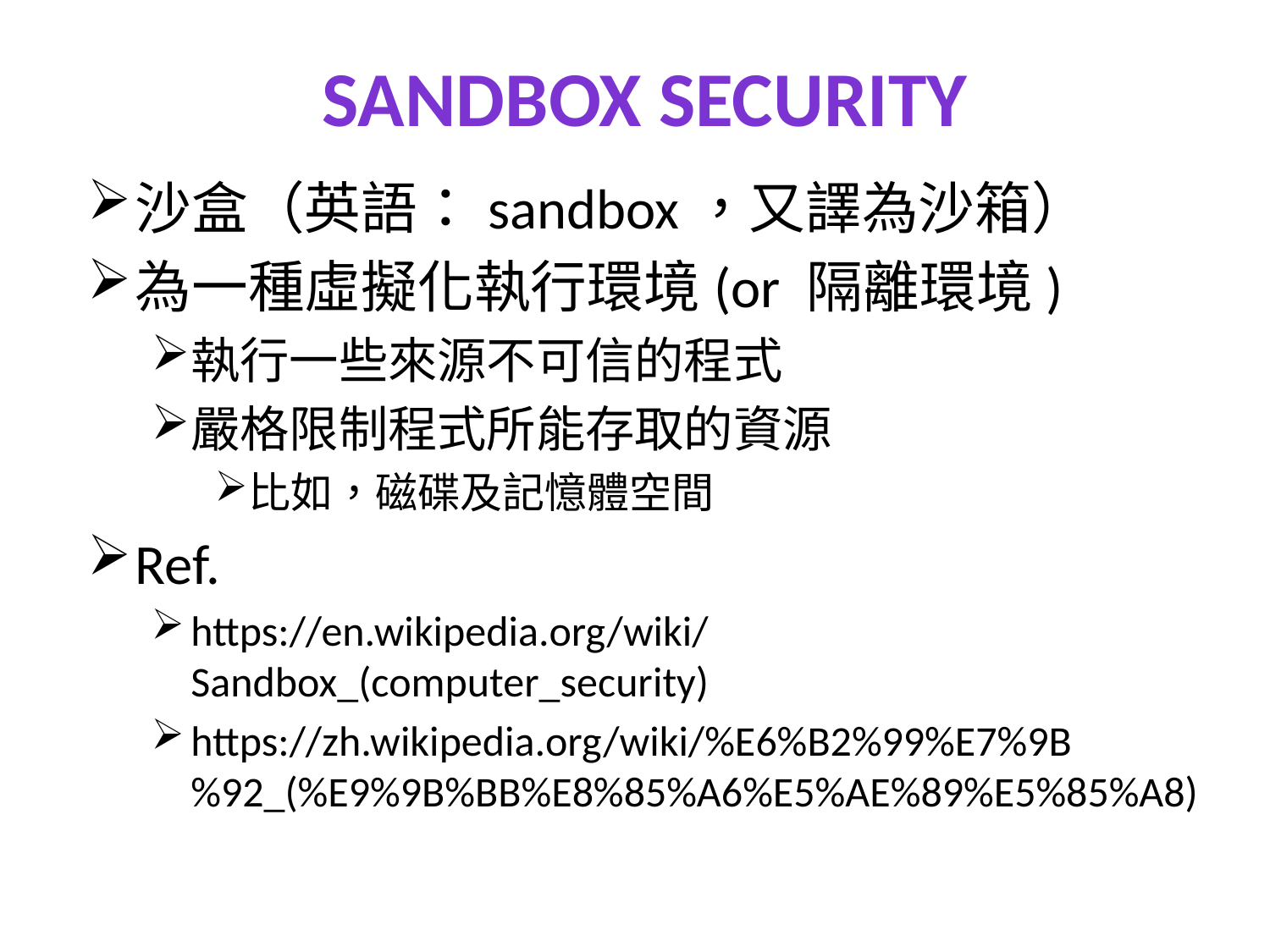

# sandbox security
沙盒（英語：sandbox，又譯為沙箱）
為一種虛擬化執行環境(or 隔離環境)
執行一些來源不可信的程式
嚴格限制程式所能存取的資源
比如，磁碟及記憶體空間
Ref.
https://en.wikipedia.org/wiki/Sandbox_(computer_security)
https://zh.wikipedia.org/wiki/%E6%B2%99%E7%9B%92_(%E9%9B%BB%E8%85%A6%E5%AE%89%E5%85%A8)